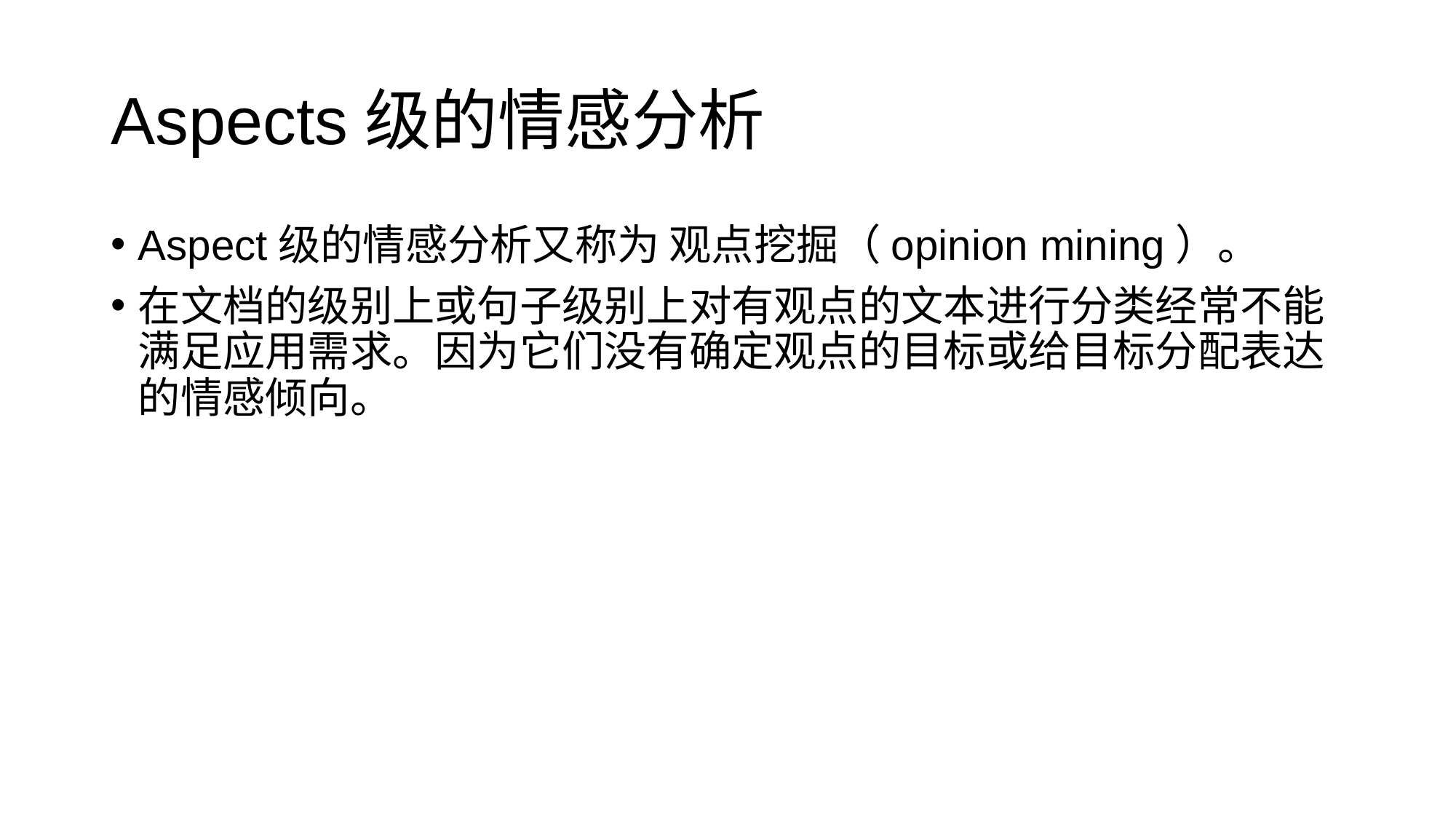

# Aspects级的情感分析
Aspect级的情感分析又称为 观点挖掘（opinion mining）。
在文档的级别上或句子级别上对有观点的文本进行分类经常不能满足应用需求。因为它们没有确定观点的目标或给目标分配表达的情感倾向。